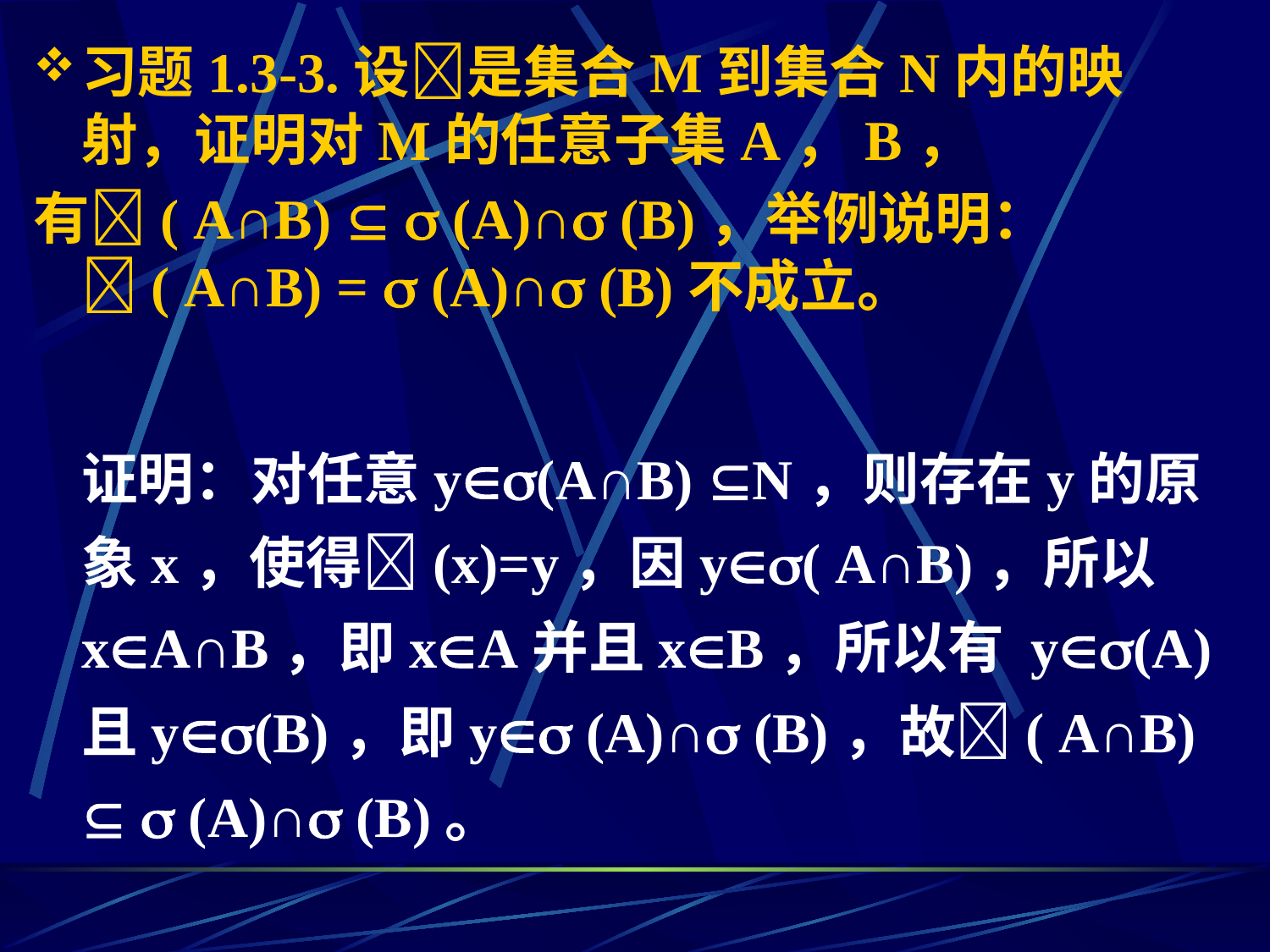

习题1.3-3.设σ是集合M到集合N内的映射，证明对M的任意子集A，B，
有σ( A∩B) ⊆ σ (A)∩σ (B)，举例说明：σ( A∩B) = σ (A)∩σ (B)不成立。
证明：对任意y∈σ(A∩B) ⊆N，则存在y的原象x，使得σ(x)=y，因y∈σ( A∩B)，所以x∈A∩B，即x∈A并且x∈B，所以有 y∈σ(A)且y∈σ(B)，即y∈σ (A)∩σ (B)，故σ( A∩B) ⊆ σ (A)∩σ (B)。